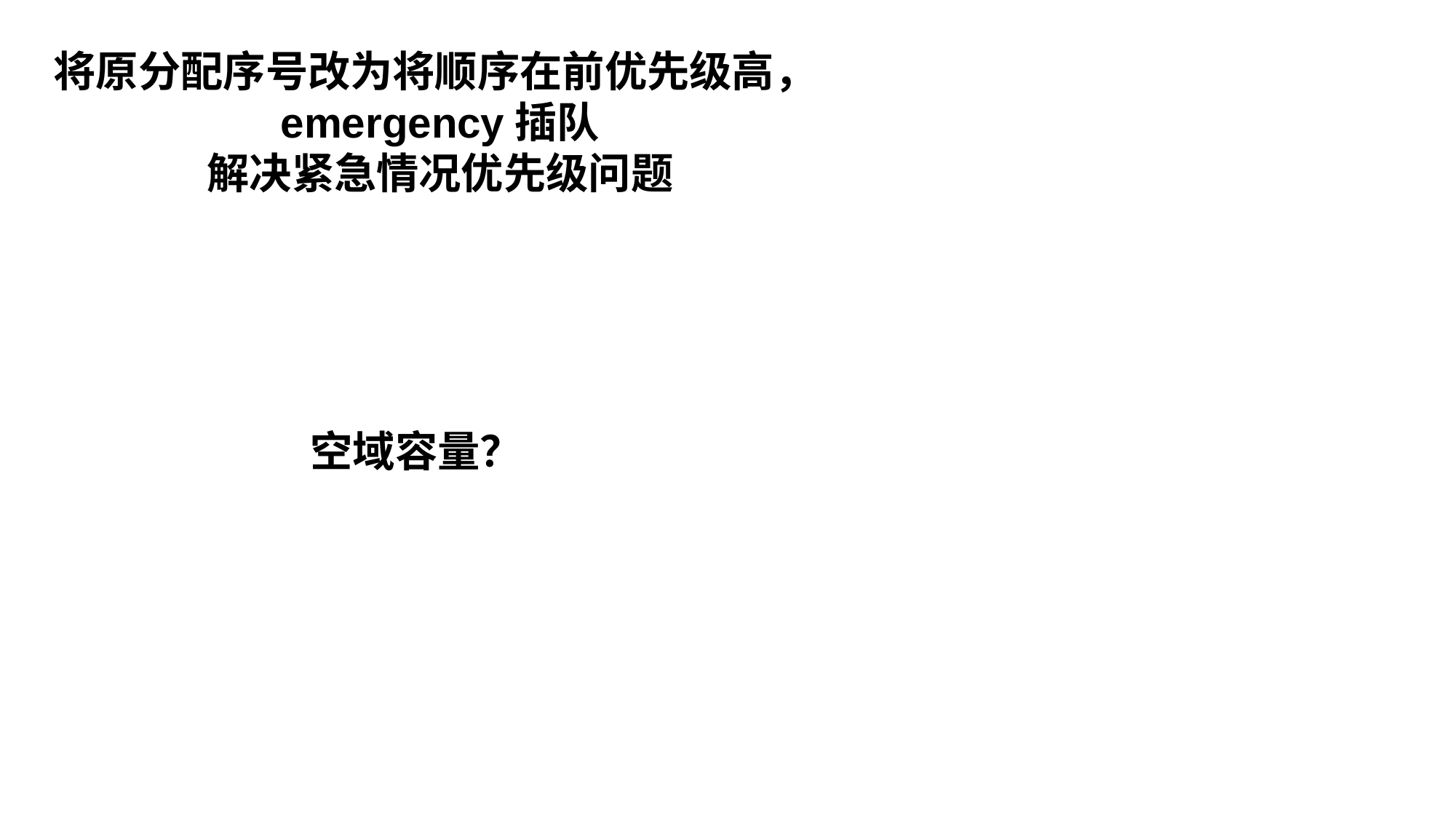

将原分配序号改为将顺序在前优先级高，emergency插队
解决紧急情况优先级问题
空域容量？